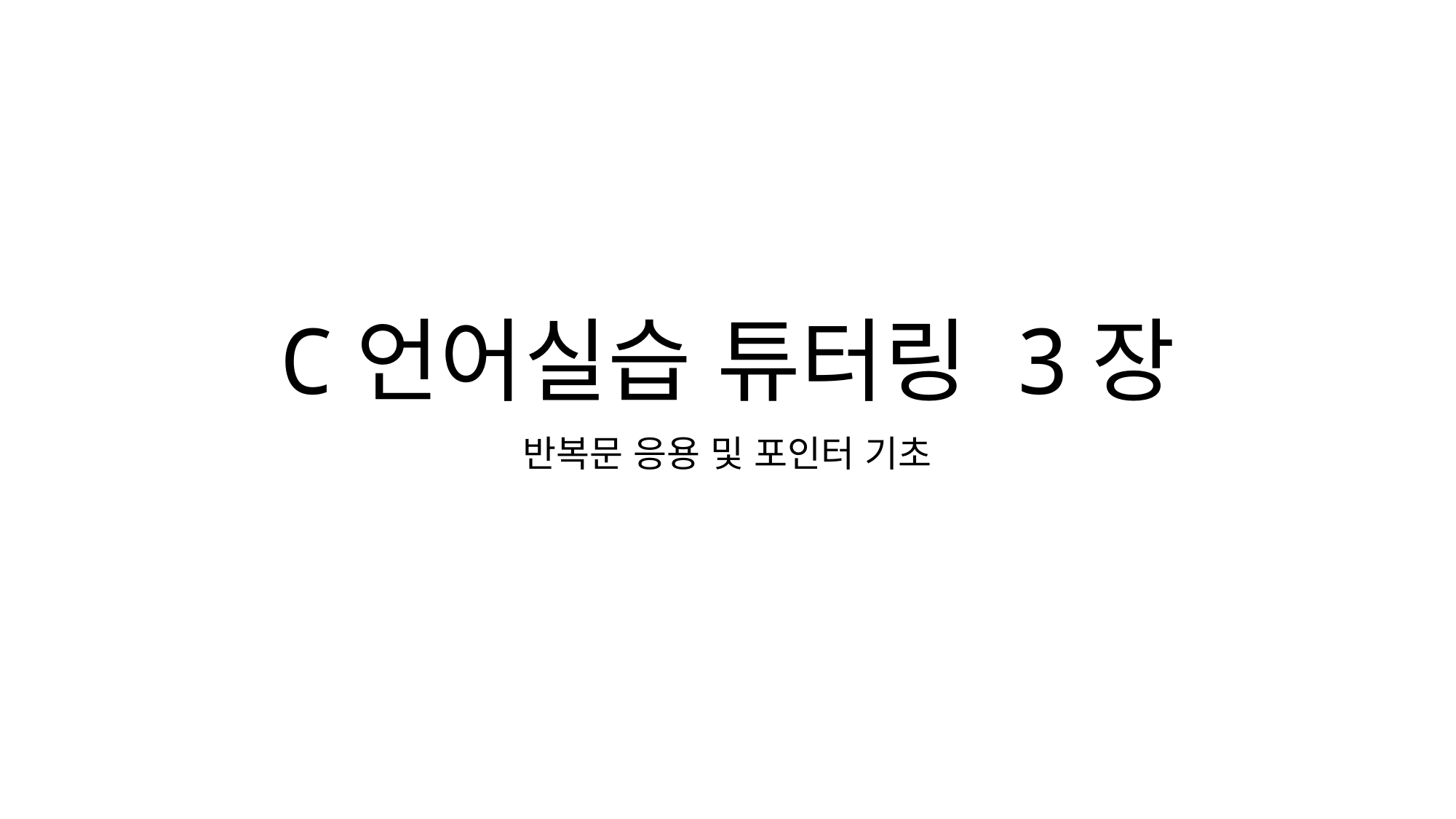

# C언어실습 튜터링 3장
반복문 응용 및 포인터 기초